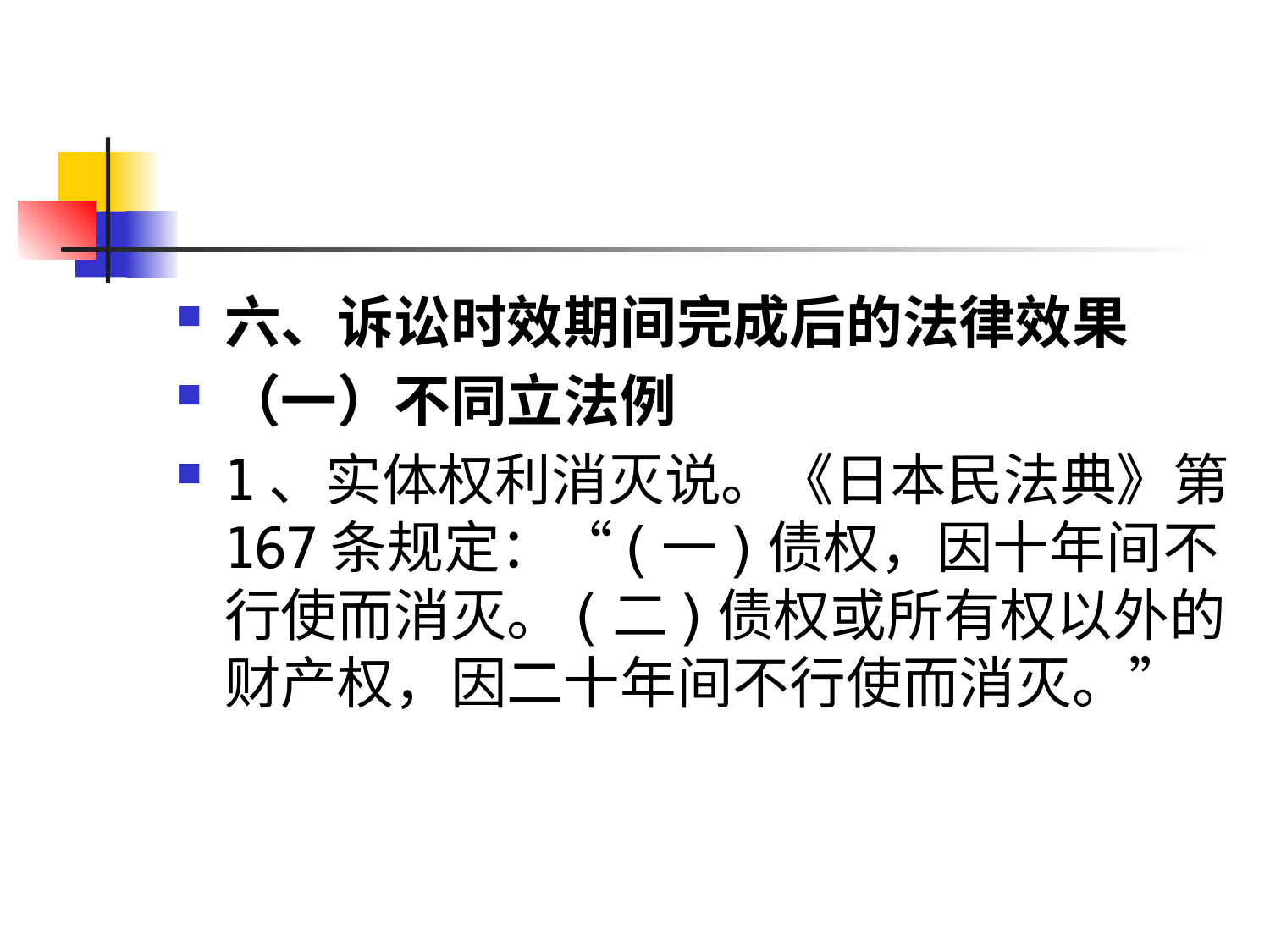

#
六、诉讼时效期间完成后的法律效果
（一）不同立法例
1、实体权利消灭说。《日本民法典》第167条规定：“(一)债权，因十年间不行使而消灭。(二)债权或所有权以外的财产权，因二十年间不行使而消灭。”